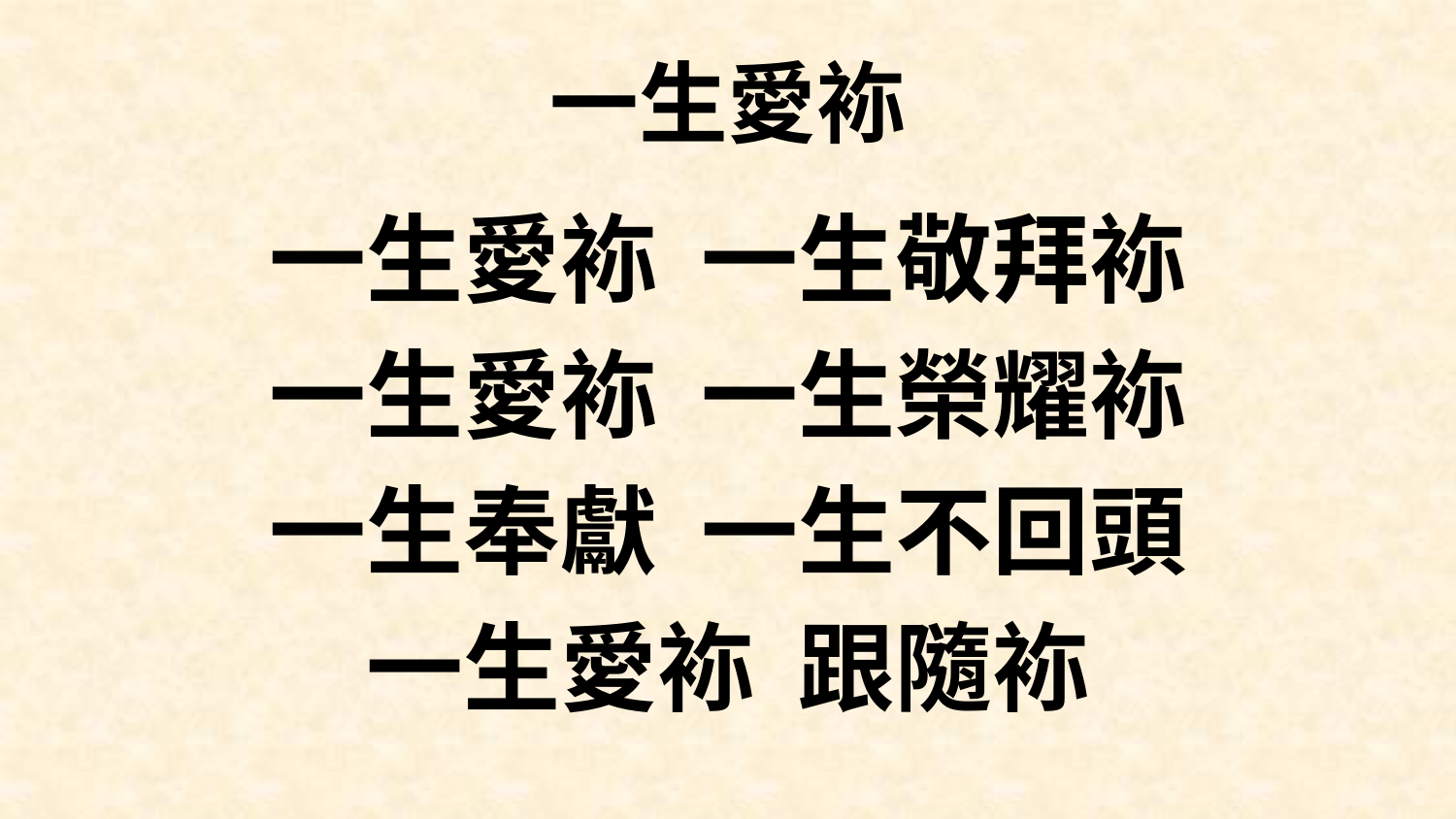

# 一生愛袮
一生愛袮  一生敬拜袮
一生愛袮  一生榮耀袮
一生奉獻  一生不回頭
一生愛袮  跟隨袮